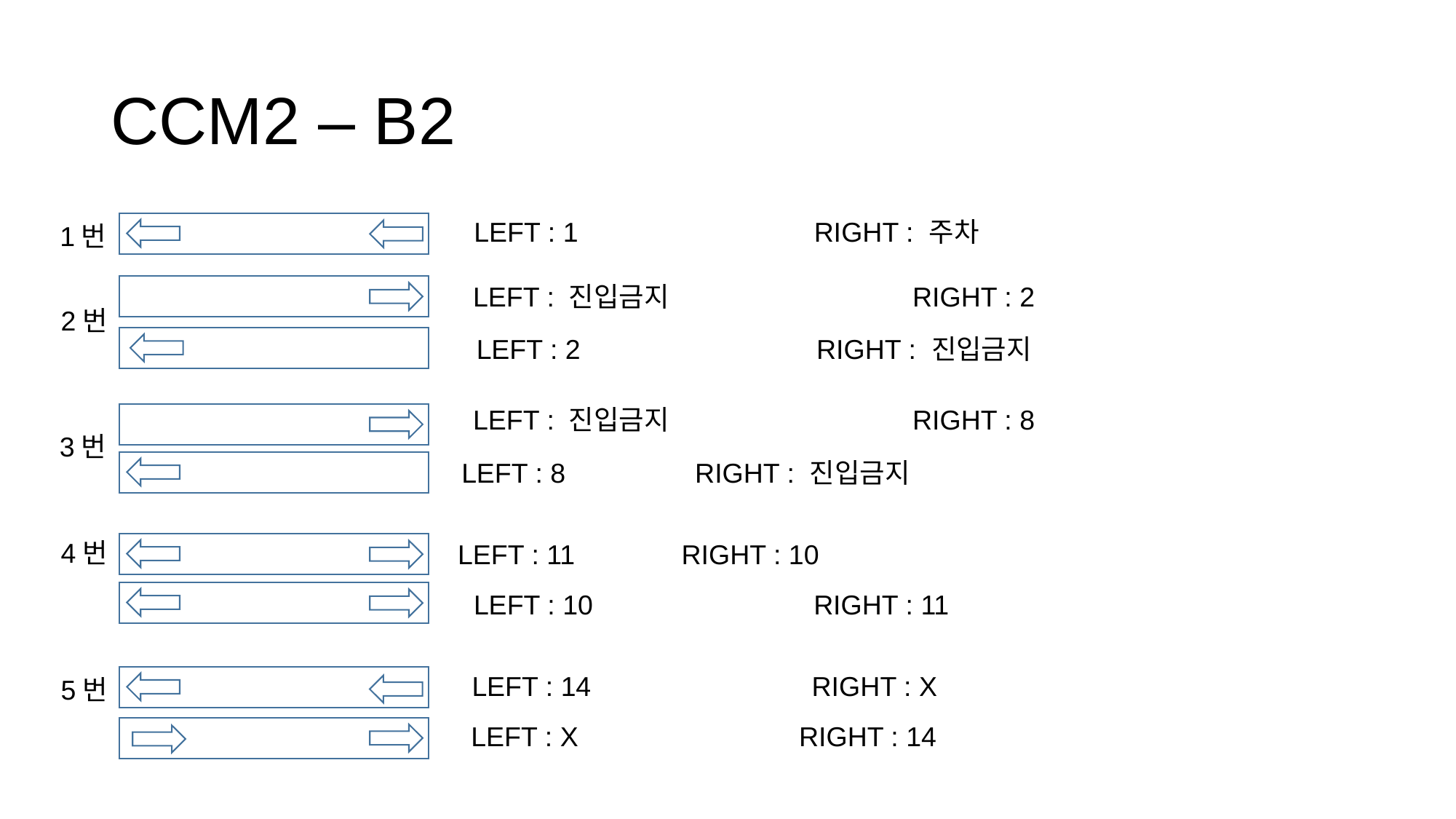

# CCM2 – B2
LEFT : 1                               RIGHT : 주차
1번

LEFT : 진입금지                               RIGHT : 2

2번
LEFT : 2                               RIGHT : 진입금지

LEFT : 진입금지                               RIGHT : 8

3번
LEFT : 8                 RIGHT : 진입금지

4번
LEFT : 11              RIGHT : 10

LEFT : 10                             RIGHT : 11

LEFT : 14                             RIGHT : X
5번

LEFT : X                             RIGHT : 14